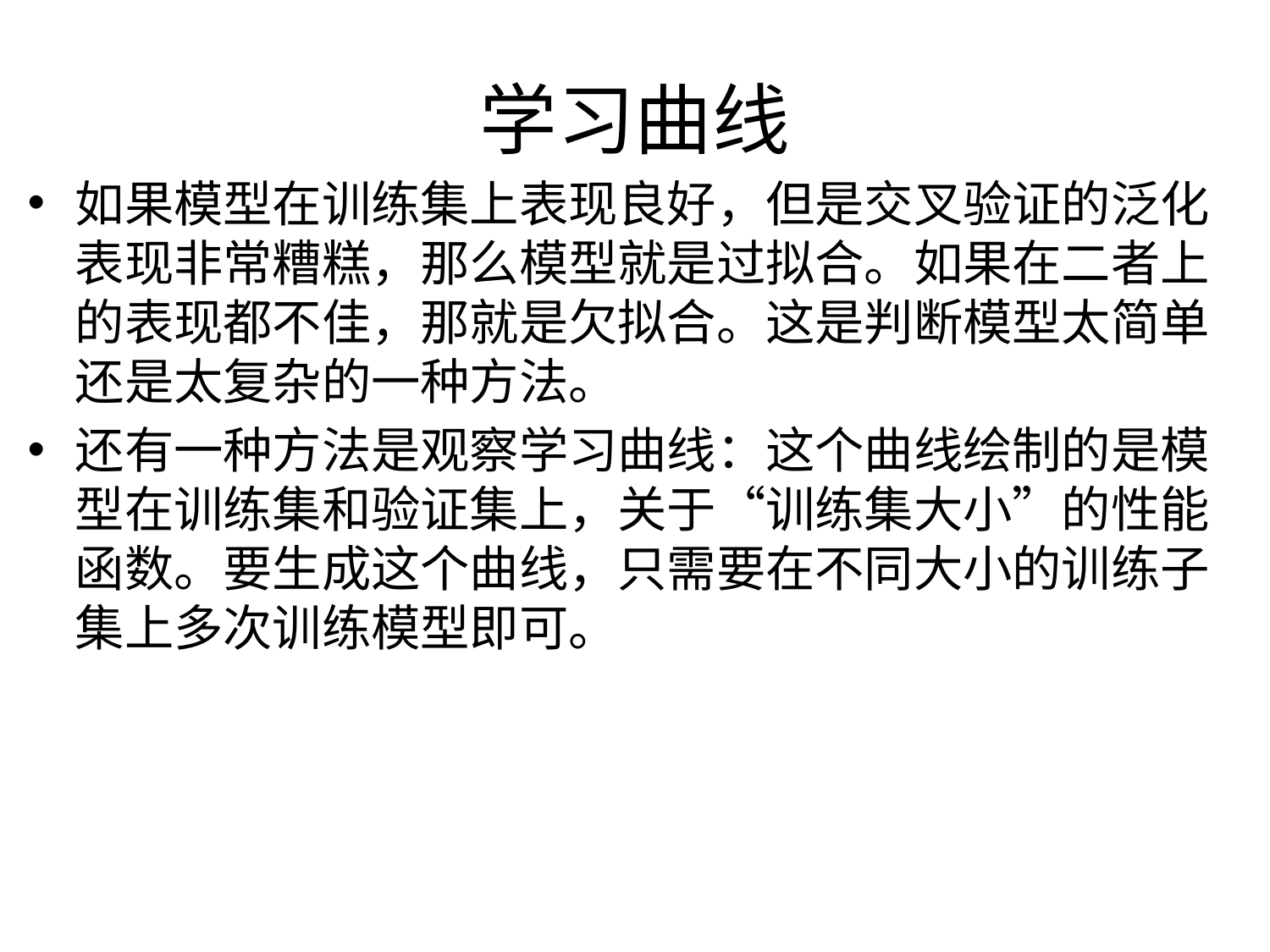

# 学习曲线
如果模型在训练集上表现良好，但是交叉验证的泛化表现非常糟糕，那么模型就是过拟合。如果在二者上的表现都不佳，那就是欠拟合。这是判断模型太简单还是太复杂的一种方法。
还有一种方法是观察学习曲线：这个曲线绘制的是模型在训练集和验证集上，关于“训练集大小”的性能函数。要生成这个曲线，只需要在不同大小的训练子集上多次训练模型即可。